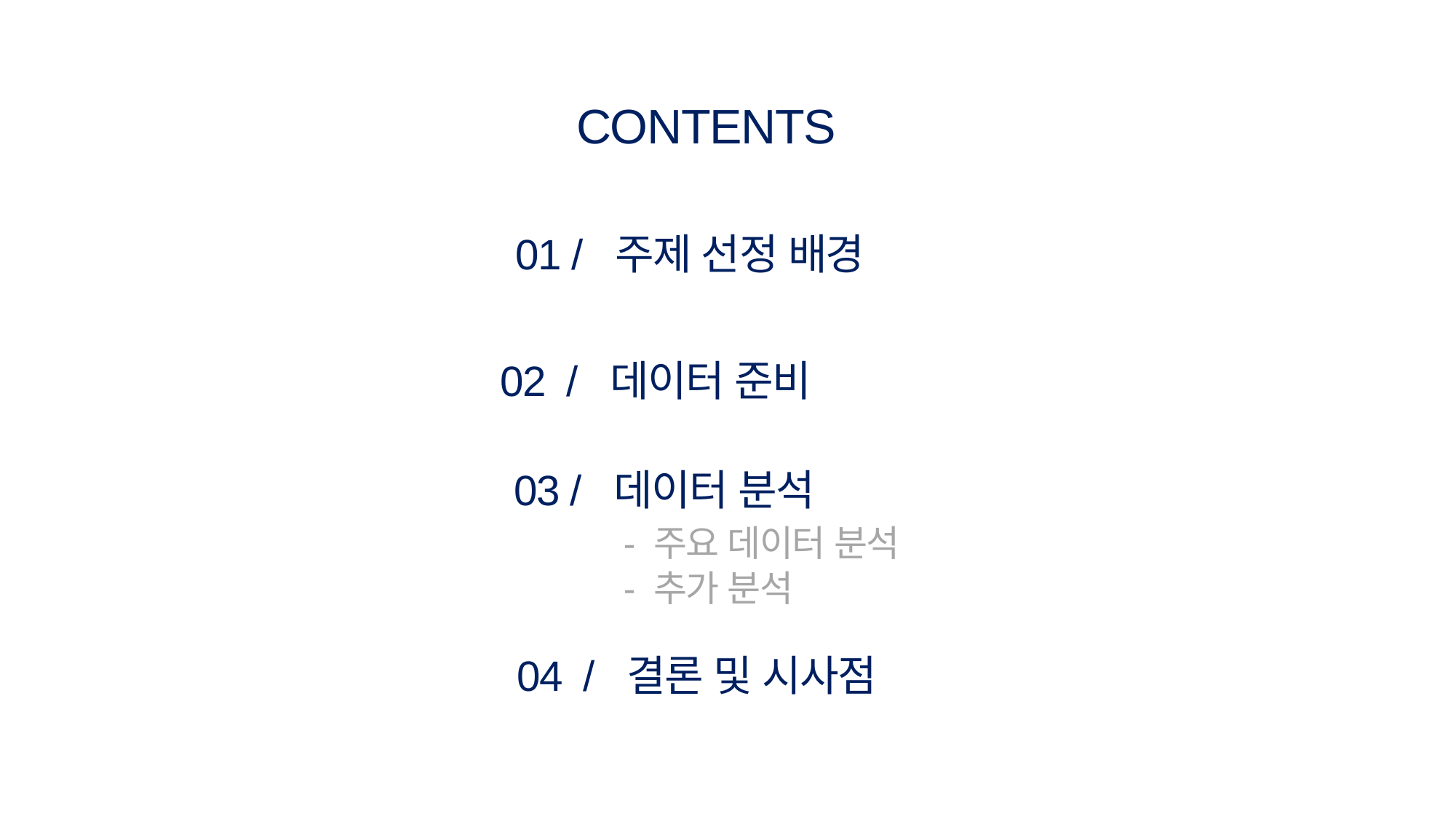

CONTENTS
01 /  주제 선정 배경
02  /  데이터 준비

03 /  데이터 분석
	- 주요 데이터 분석
	- 추가 분석

04  /  결론 및 시사점